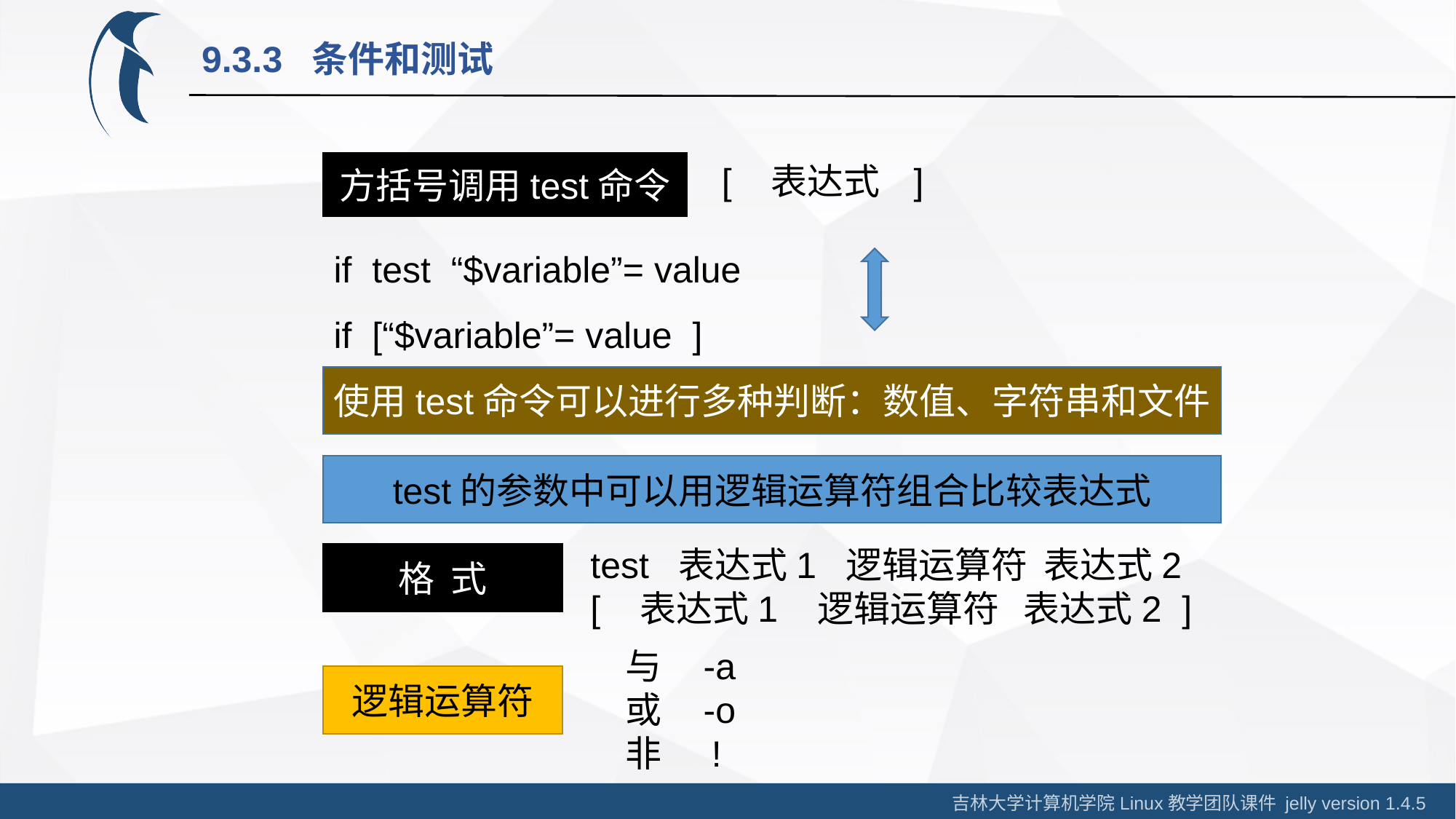

9.3.3  条件和测试
方括号调用test命令
[   表达式   ]
if  test  “$variable”= value
if  [“$variable”= value  ]

使用test命令可以进行多种判断：数值、字符串和文件
test的参数中可以用逻辑运算符组合比较表达式
test  表达式1  逻辑运算符  表达式2
[   表达式1   逻辑运算符   表达式2  ]
格  式
与    -a
或    -o
非     !
逻辑运算符